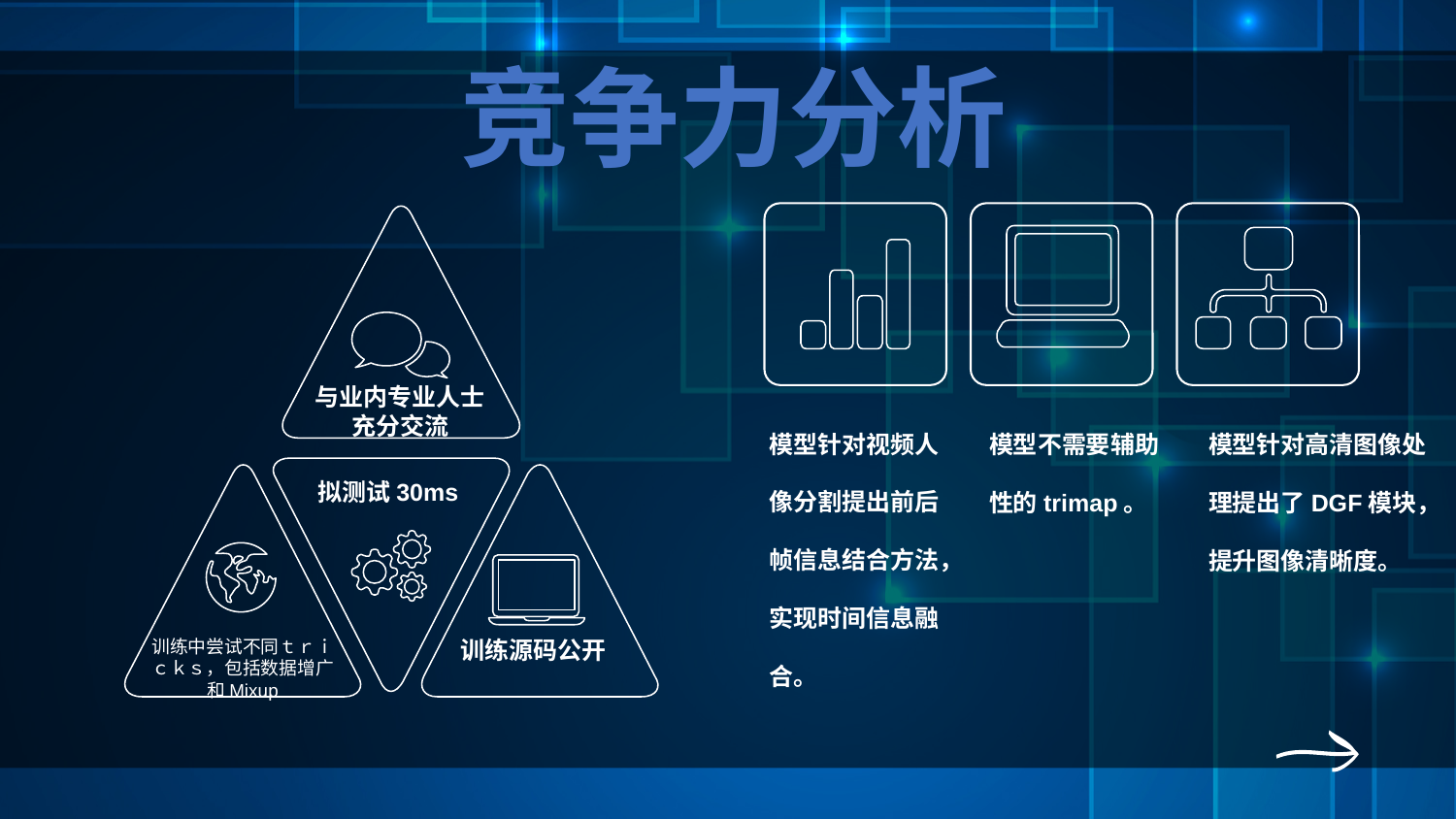

竞争力分析

与业内专业人士充分交流
拟测试30ms

训练中尝试不同ｔｒｉｃｋｓ，包括数据增广和Mixup
训练源码公开

模型针对视频人像分割提出前后帧信息结合方法，实现时间信息融合。
模型不需要辅助性的trimap。
模型针对高清图像处理提出了DGF模块，提升图像清晰度。